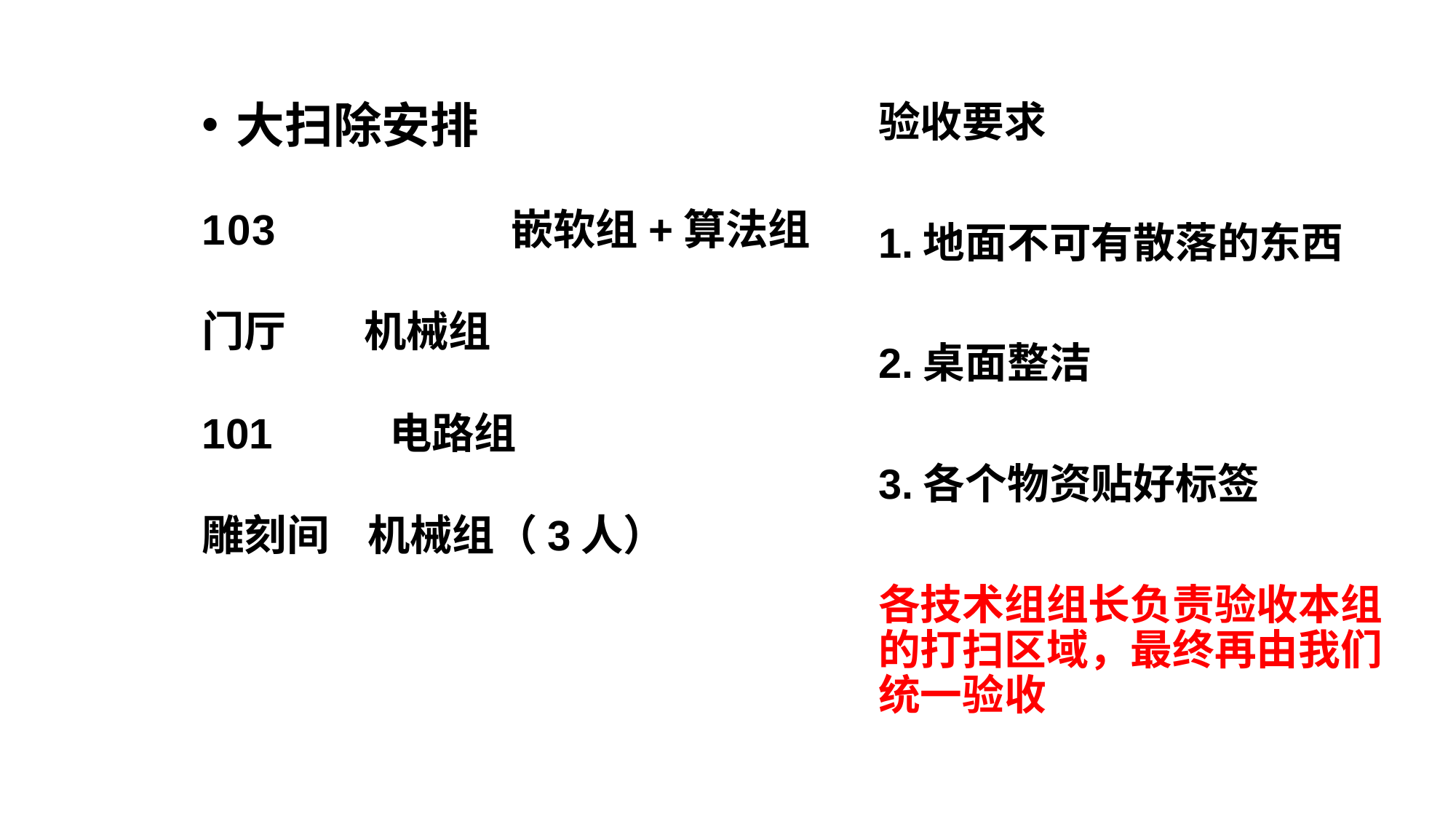

大扫除安排
验收要求

1.地面不可有散落的东西

2.桌面整洁

3.各个物资贴好标签

各技术组组长负责验收本组的打扫区域，最终再由我们统一验收
 		  嵌软组+算法组

门厅        机械组

101         电路组

雕刻间    机械组（3人）